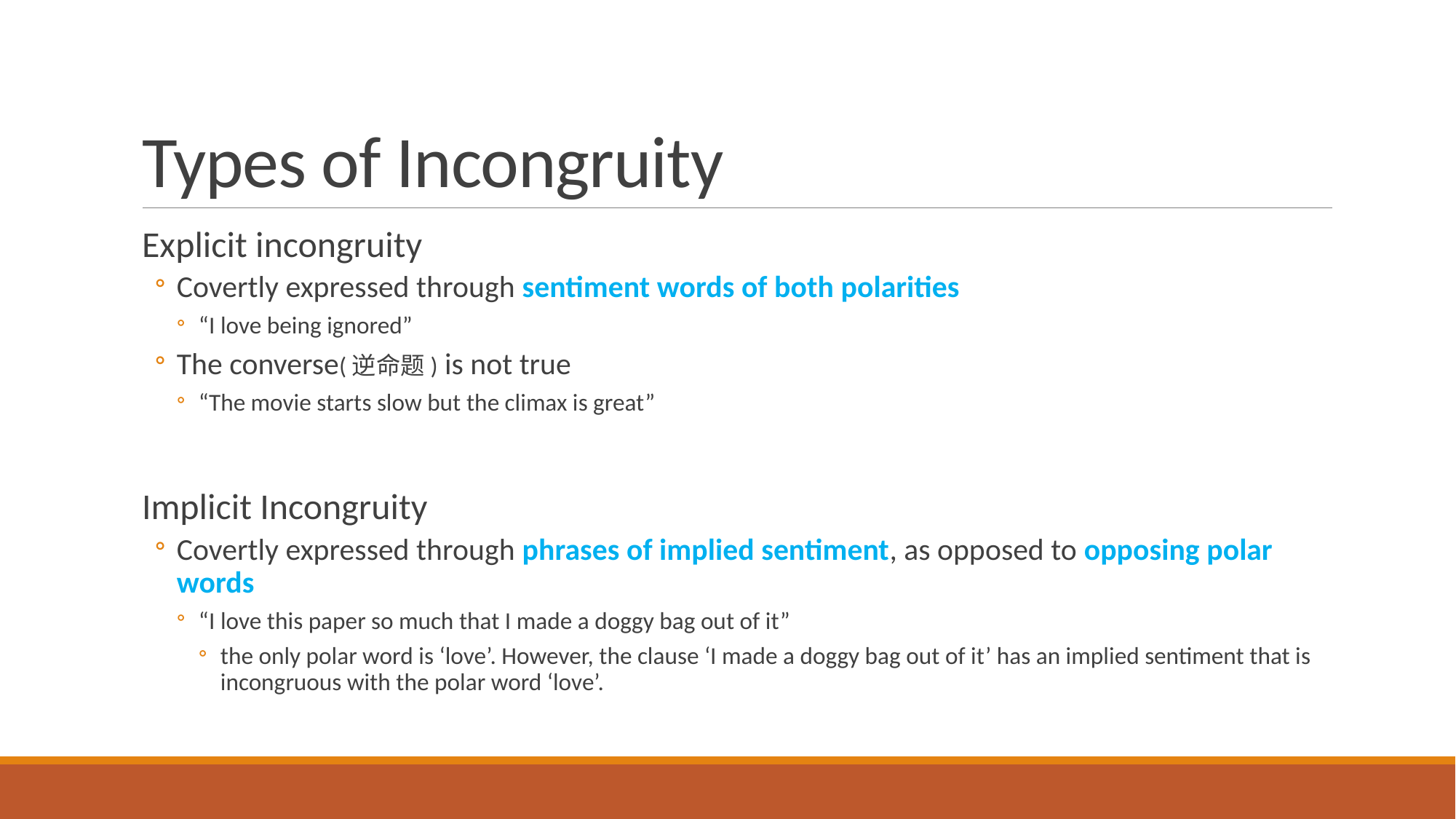

# Types of Incongruity
Explicit incongruity
Covertly expressed through sentiment words of both polarities
“I love being ignored”
The converse(逆命题) is not true
“The movie starts slow but the climax is great”

Implicit Incongruity
Covertly expressed through phrases of implied sentiment, as opposed to opposing polar words
“I love this paper so much that I made a doggy bag out of it”
the only polar word is ‘love’. However, the clause ‘I made a doggy bag out of it’ has an implied sentiment that is incongruous with the polar word ‘love’.